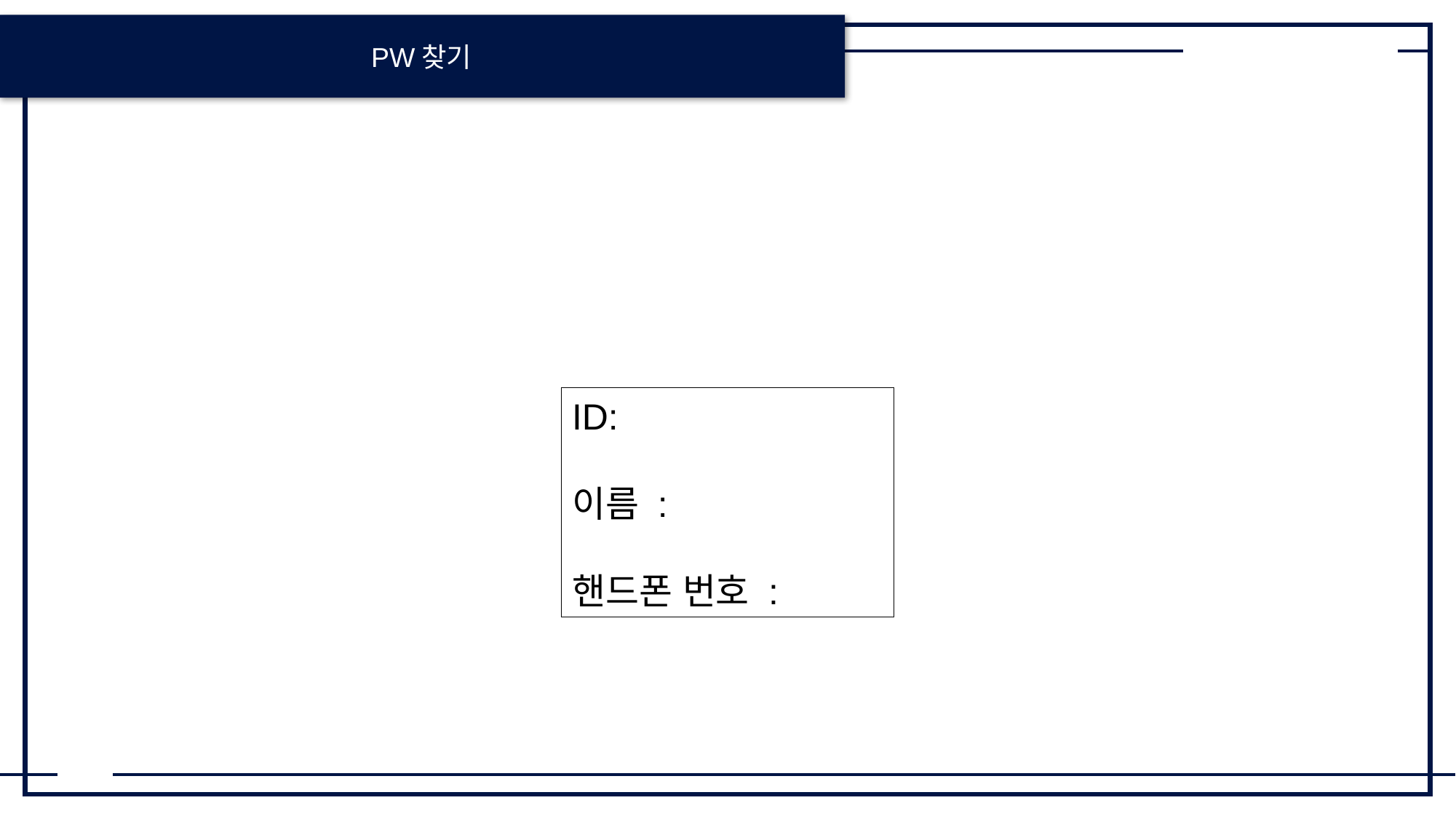

PW찾기

ID:

이름 :

핸드폰 번호 :